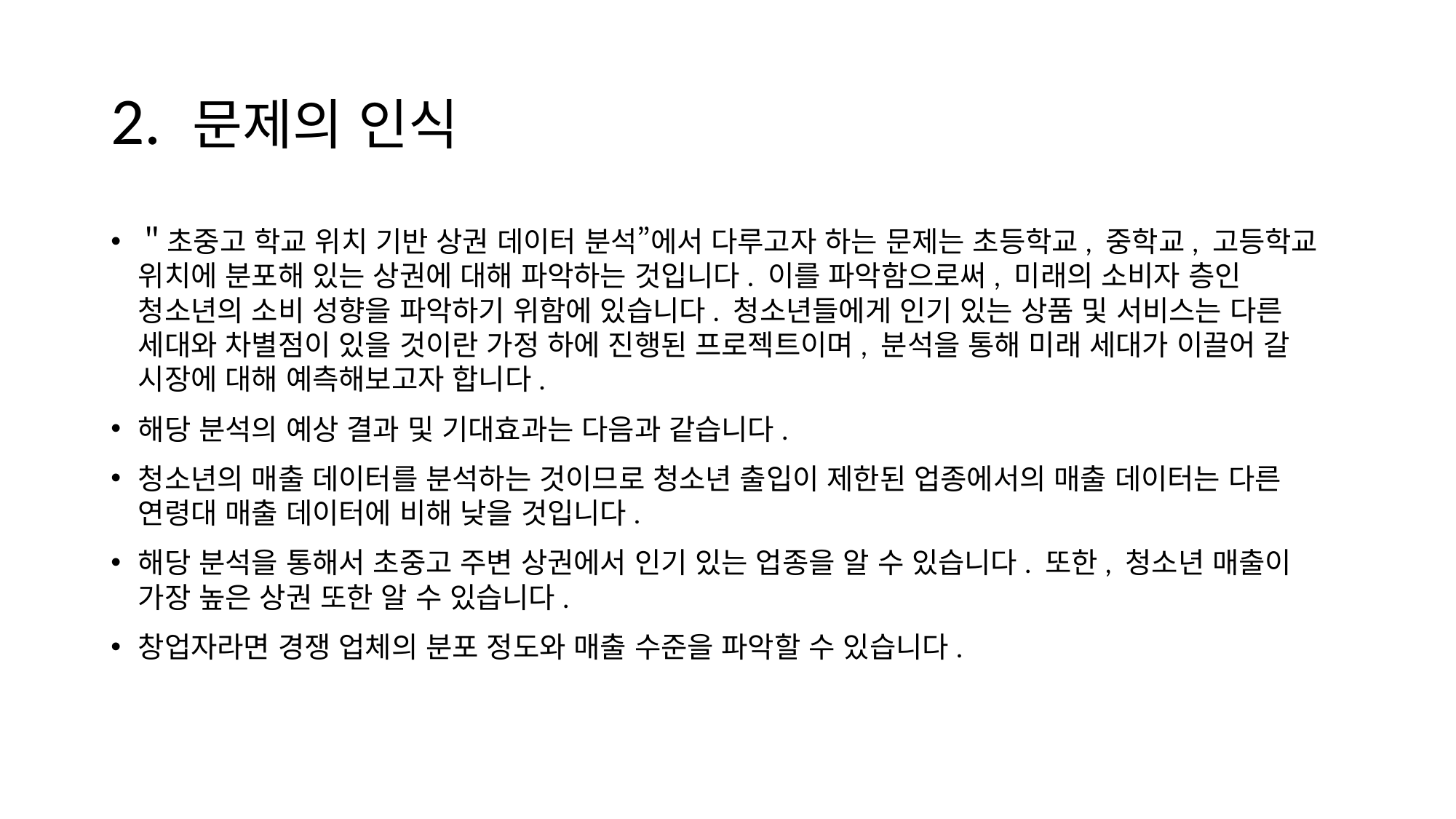

# 2. 문제의 인식
＂초중고 학교 위치 기반 상권 데이터 분석”에서 다루고자 하는 문제는 초등학교, 중학교, 고등학교 위치에 분포해 있는 상권에 대해 파악하는 것입니다. 이를 파악함으로써, 미래의 소비자 층인 청소년의 소비 성향을 파악하기 위함에 있습니다. 청소년들에게 인기 있는 상품 및 서비스는 다른 세대와 차별점이 있을 것이란 가정 하에 진행된 프로젝트이며, 분석을 통해 미래 세대가 이끌어 갈 시장에 대해 예측해보고자 합니다.
해당 분석의 예상 결과 및 기대효과는 다음과 같습니다.
청소년의 매출 데이터를 분석하는 것이므로 청소년 출입이 제한된 업종에서의 매출 데이터는 다른 연령대 매출 데이터에 비해 낮을 것입니다.
해당 분석을 통해서 초중고 주변 상권에서 인기 있는 업종을 알 수 있습니다. 또한, 청소년 매출이 가장 높은 상권 또한 알 수 있습니다.
창업자라면 경쟁 업체의 분포 정도와 매출 수준을 파악할 수 있습니다.